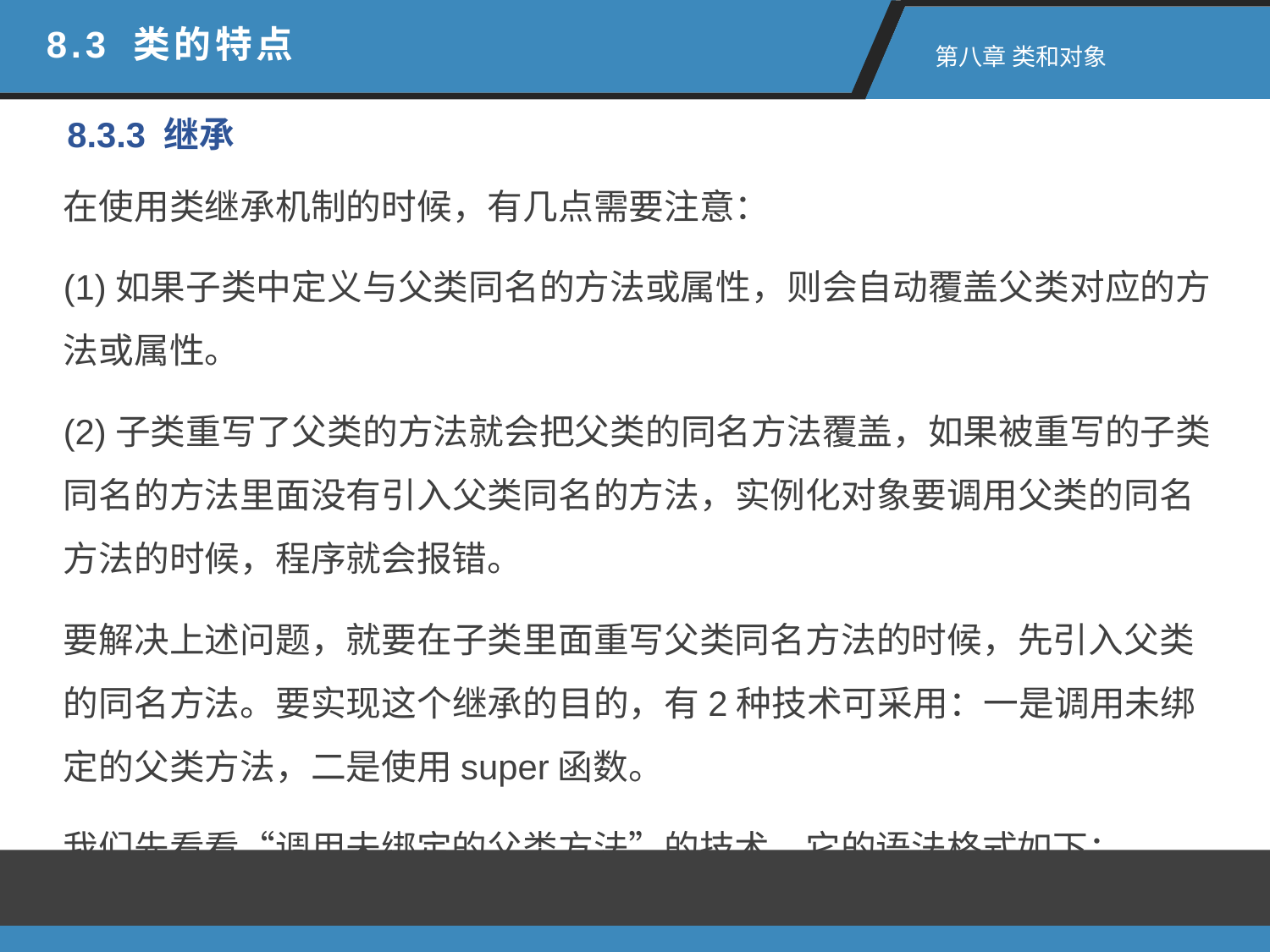

8.3 类的特点
  第八章 类和对象
8.3.3 继承
在使用类继承机制的时候，有几点需要注意：
(1)如果子类中定义与父类同名的方法或属性，则会自动覆盖父类对应的方法或属性。
(2)子类重写了父类的方法就会把父类的同名方法覆盖，如果被重写的子类同名的方法里面没有引入父类同名的方法，实例化对象要调用父类的同名方法的时候，程序就会报错。
要解决上述问题，就要在子类里面重写父类同名方法的时候，先引入父类的同名方法。要实现这个继承的目的，有2种技术可采用：一是调用未绑定的父类方法，二是使用super函数。
我们先看看“调用未绑定的父类方法”的技术，它的语法格式如下：